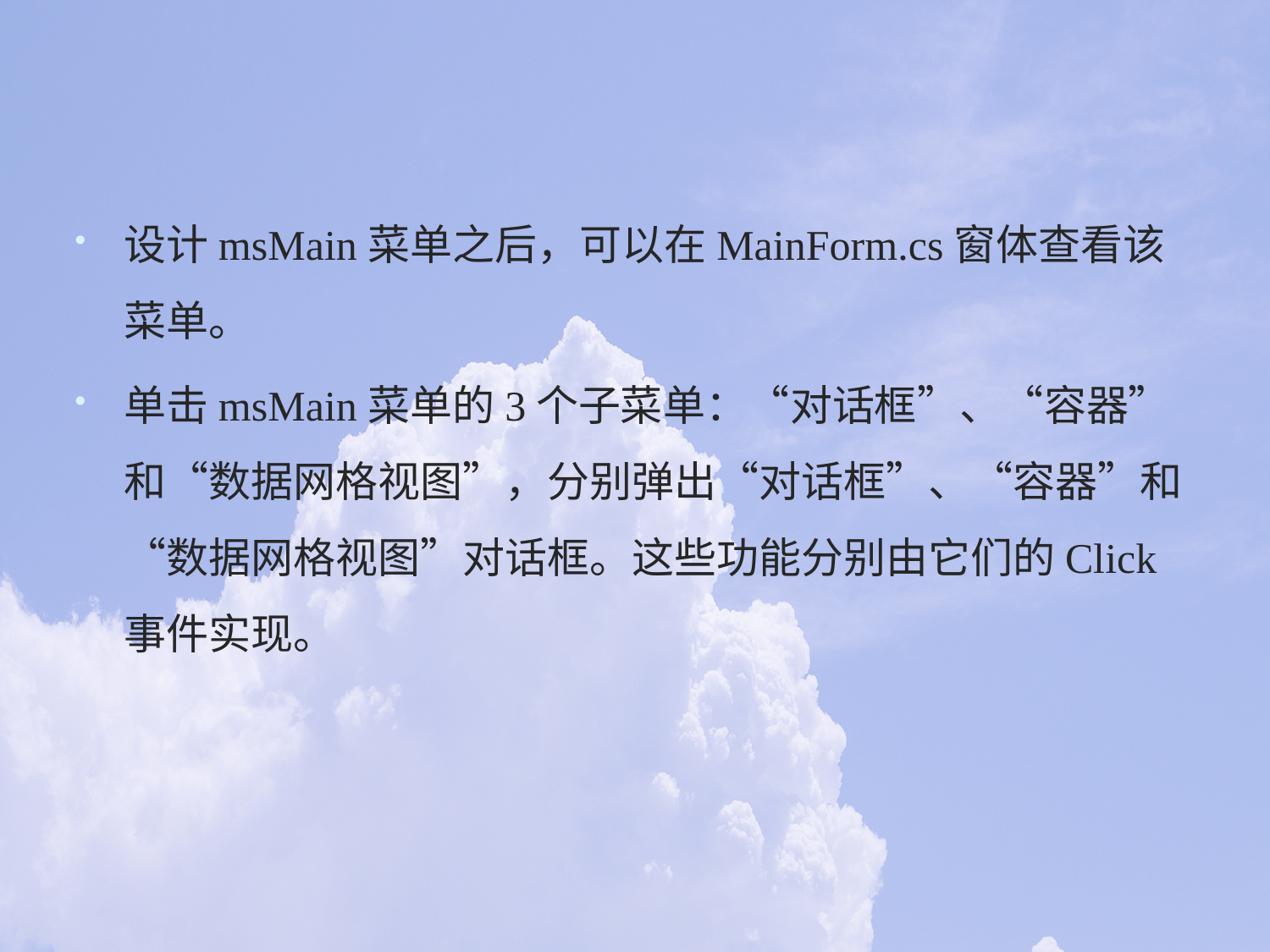

#
设计msMain菜单之后，可以在MainForm.cs窗体查看该菜单。
单击msMain菜单的3个子菜单：“对话框”、“容器”和“数据网格视图”，分别弹出“对话框”、“容器”和“数据网格视图”对话框。这些功能分别由它们的Click事件实现。